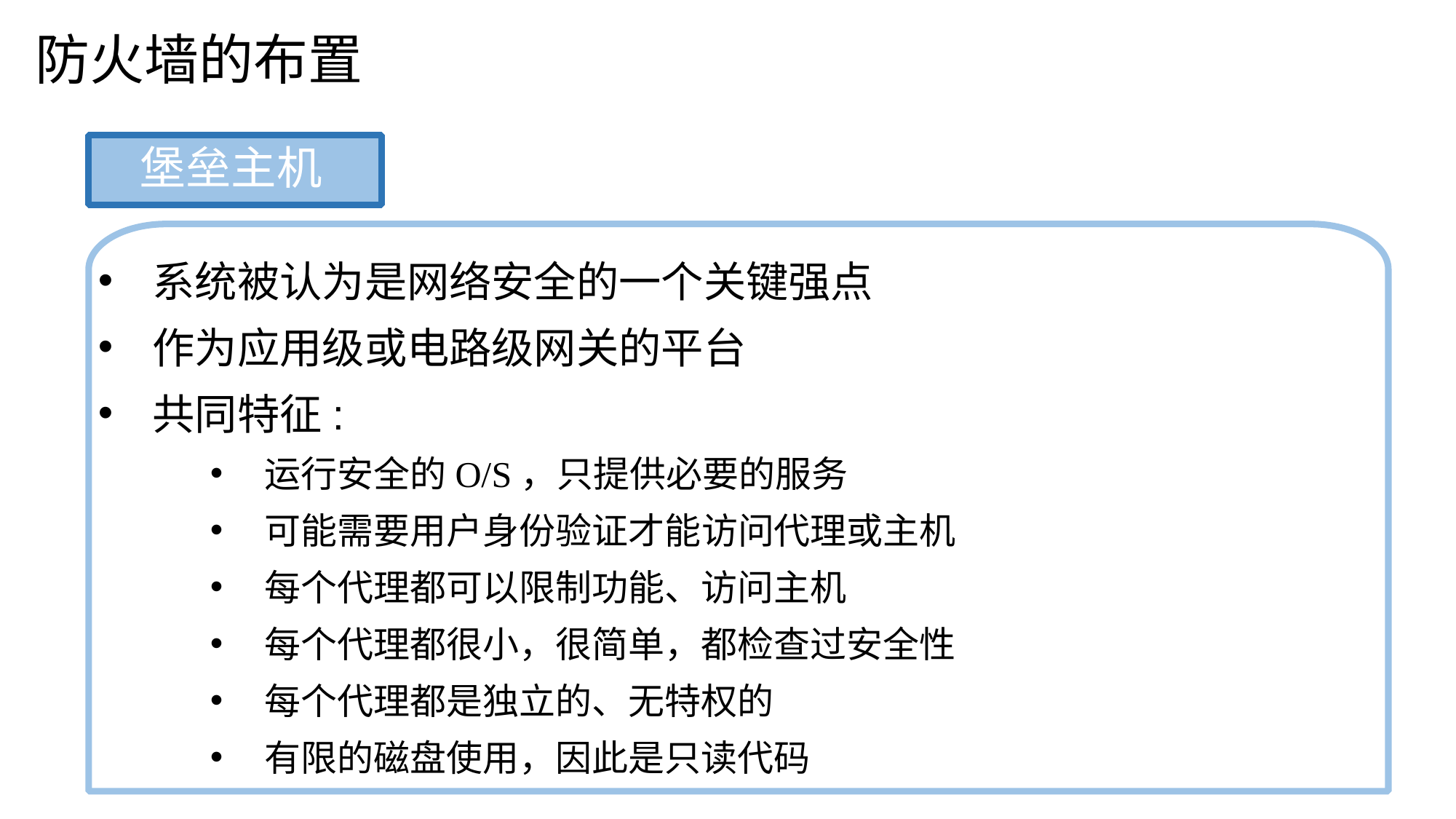

防火墙的布置
堡垒主机
系统被认为是网络安全的一个关键强点
作为应用级或电路级网关的平台
共同特征:
运行安全的O/S，只提供必要的服务
可能需要用户身份验证才能访问代理或主机
每个代理都可以限制功能、访问主机
每个代理都很小，很简单，都检查过安全性
每个代理都是独立的、无特权的
有限的磁盘使用，因此是只读代码